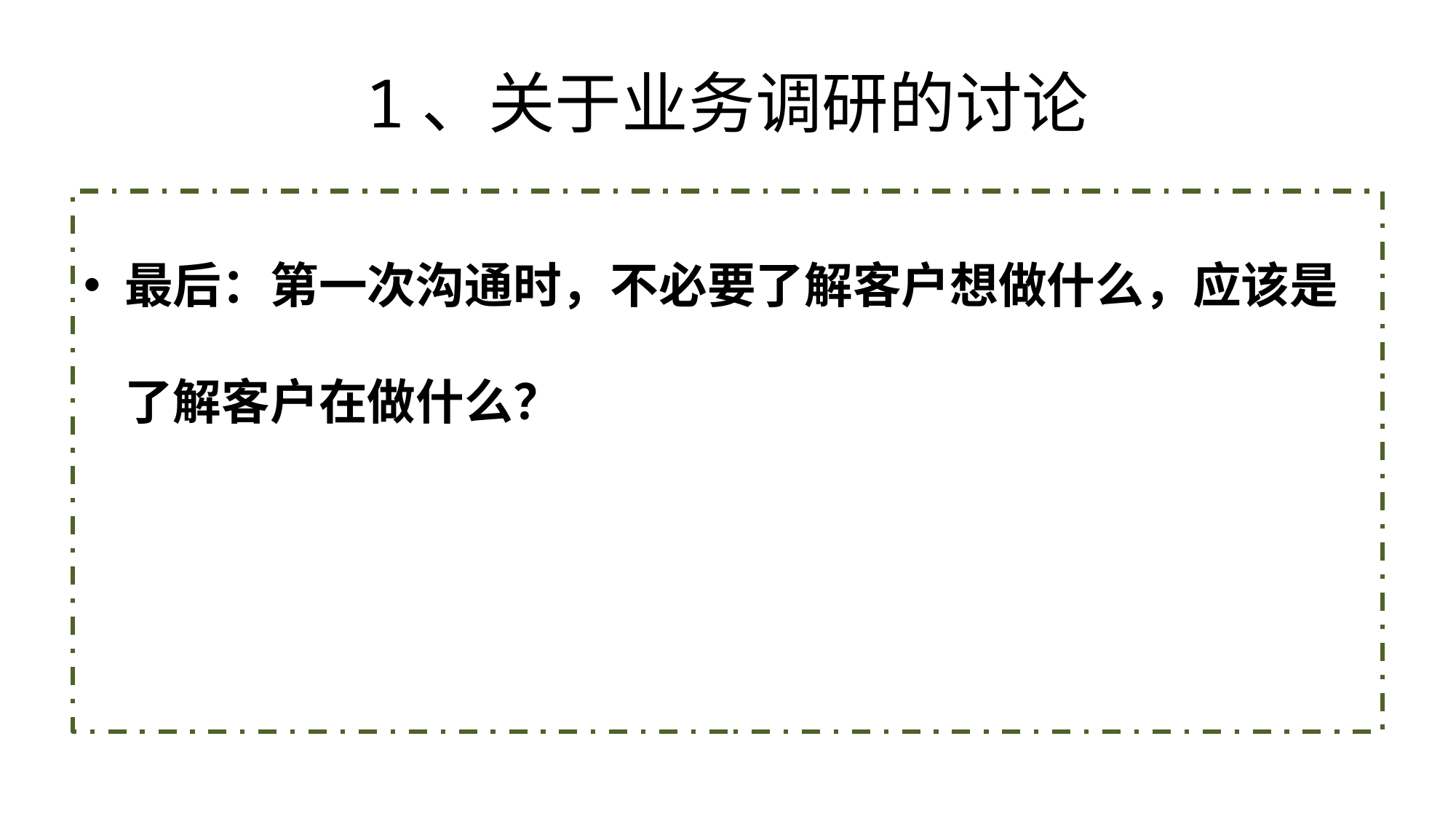

# 1、关于业务调研的讨论
最后：第一次沟通时，不必要了解客户想做什么，应该是了解客户在做什么？